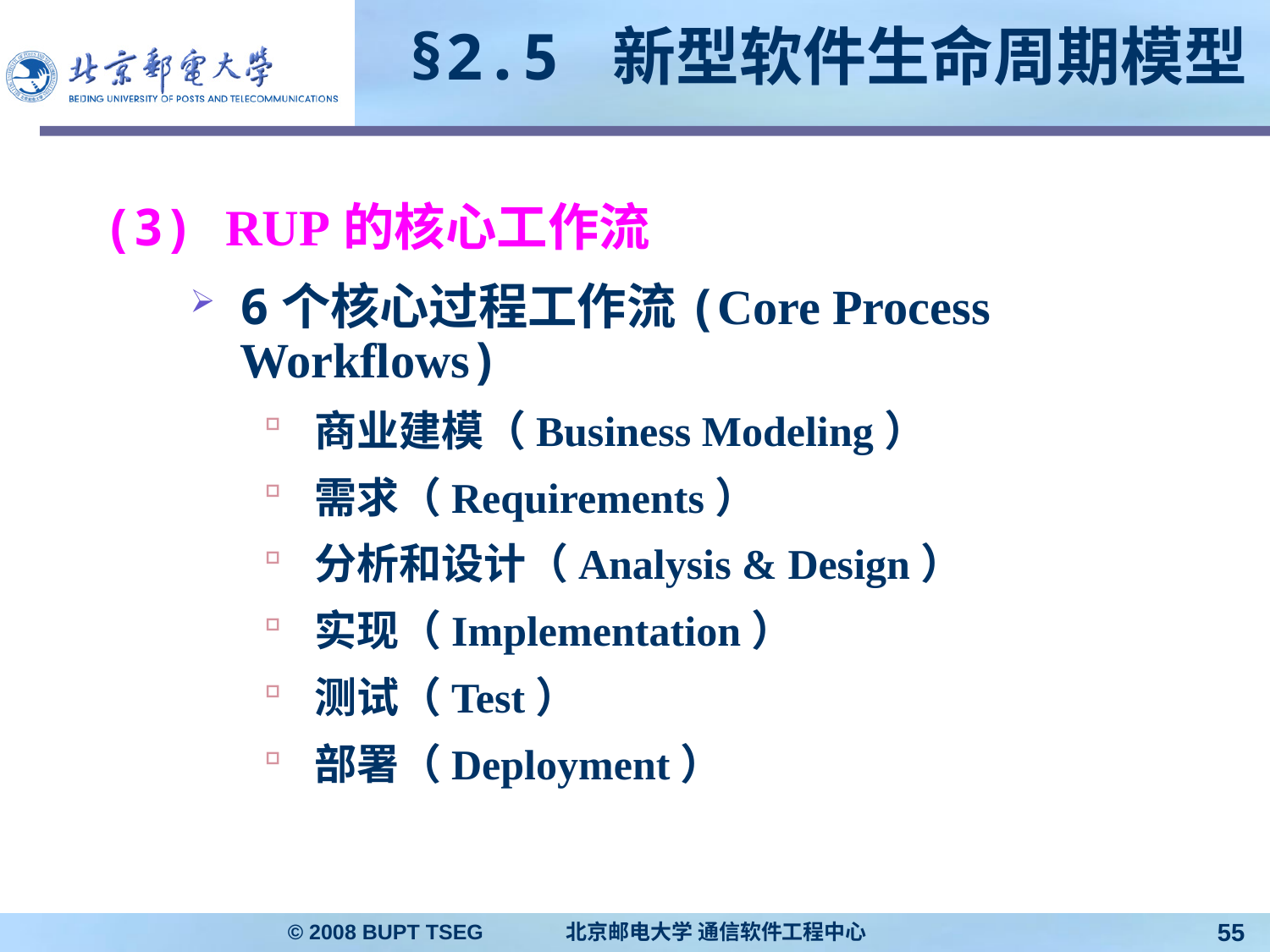

# §2.5 新型软件生命周期模型
(3) RUP的核心工作流
6个核心过程工作流(Core Process Workflows)
商业建模（Business Modeling）
需求（Requirements）
分析和设计（Analysis & Design）
实现（Implementation）
测试（Test）
部署（Deployment）
© 2008 BUPT TSEG             北京邮电大学 通信软件工程中心